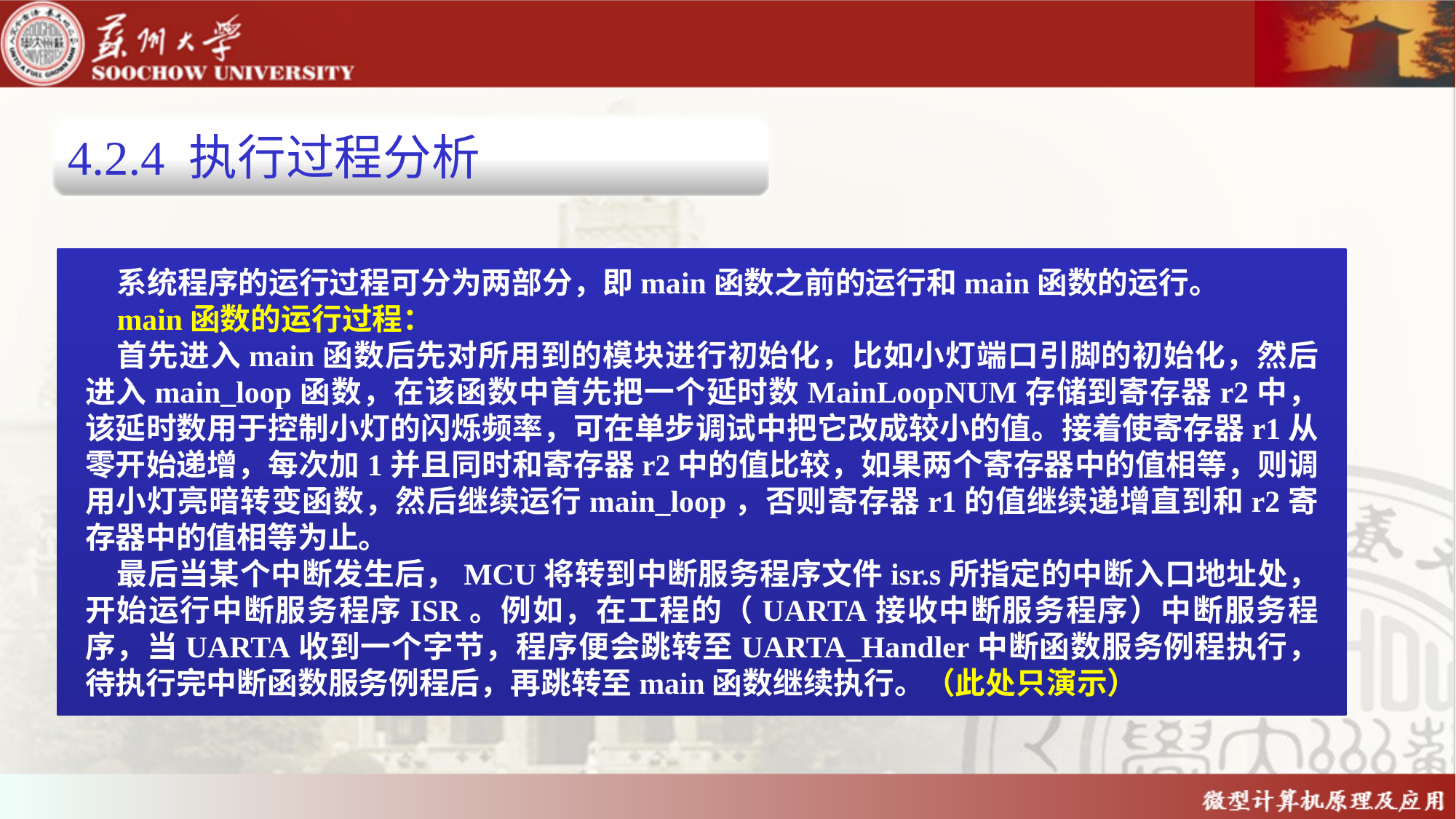

4.2.4 执行过程分析

系统程序的运行过程可分为两部分，即main函数之前的运行和main函数的运行。
main函数的运行过程：
首先进入main函数后先对所用到的模块进行初始化，比如小灯端口引脚的初始化，然后进入main_loop函数，在该函数中首先把一个延时数MainLoopNUM存储到寄存器r2中，该延时数用于控制小灯的闪烁频率，可在单步调试中把它改成较小的值。接着使寄存器r1从零开始递增，每次加1并且同时和寄存器r2中的值比较，如果两个寄存器中的值相等，则调用小灯亮暗转变函数，然后继续运行main_loop，否则寄存器r1的值继续递增直到和r2寄存器中的值相等为止。
最后当某个中断发生后，MCU将转到中断服务程序文件isr.s所指定的中断入口地址处，开始运行中断服务程序ISR。例如，在工程的（UARTA接收中断服务程序）中断服务程序，当UARTA收到一个字节，程序便会跳转至UARTA_Handler中断函数服务例程执行，待执行完中断函数服务例程后，再跳转至main函数继续执行。（此处只演示）